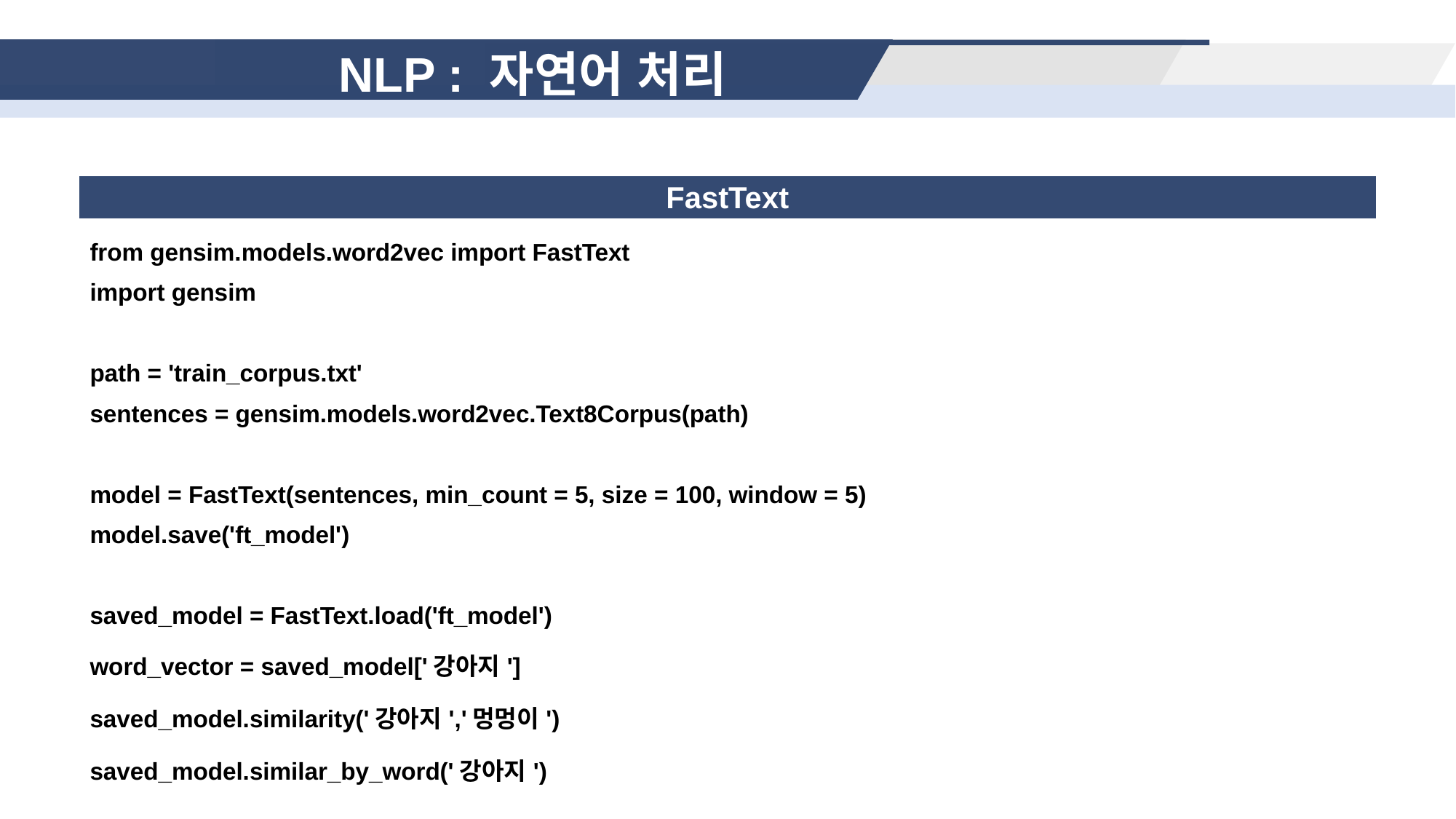

NLP : 자연어 처리
| FastText |
| --- |
| from gensim.models.word2vec import FastText import gensim path = 'train\_corpus.txt' sentences = gensim.models.word2vec.Text8Corpus(path) model = FastText(sentences, min\_count = 5, size = 100, window = 5) model.save('ft\_model') saved\_model = FastText.load('ft\_model') word\_vector = saved\_model['강아지'] saved\_model.similarity('강아지','멍멍이') saved\_model.similar\_by\_word('강아지') |